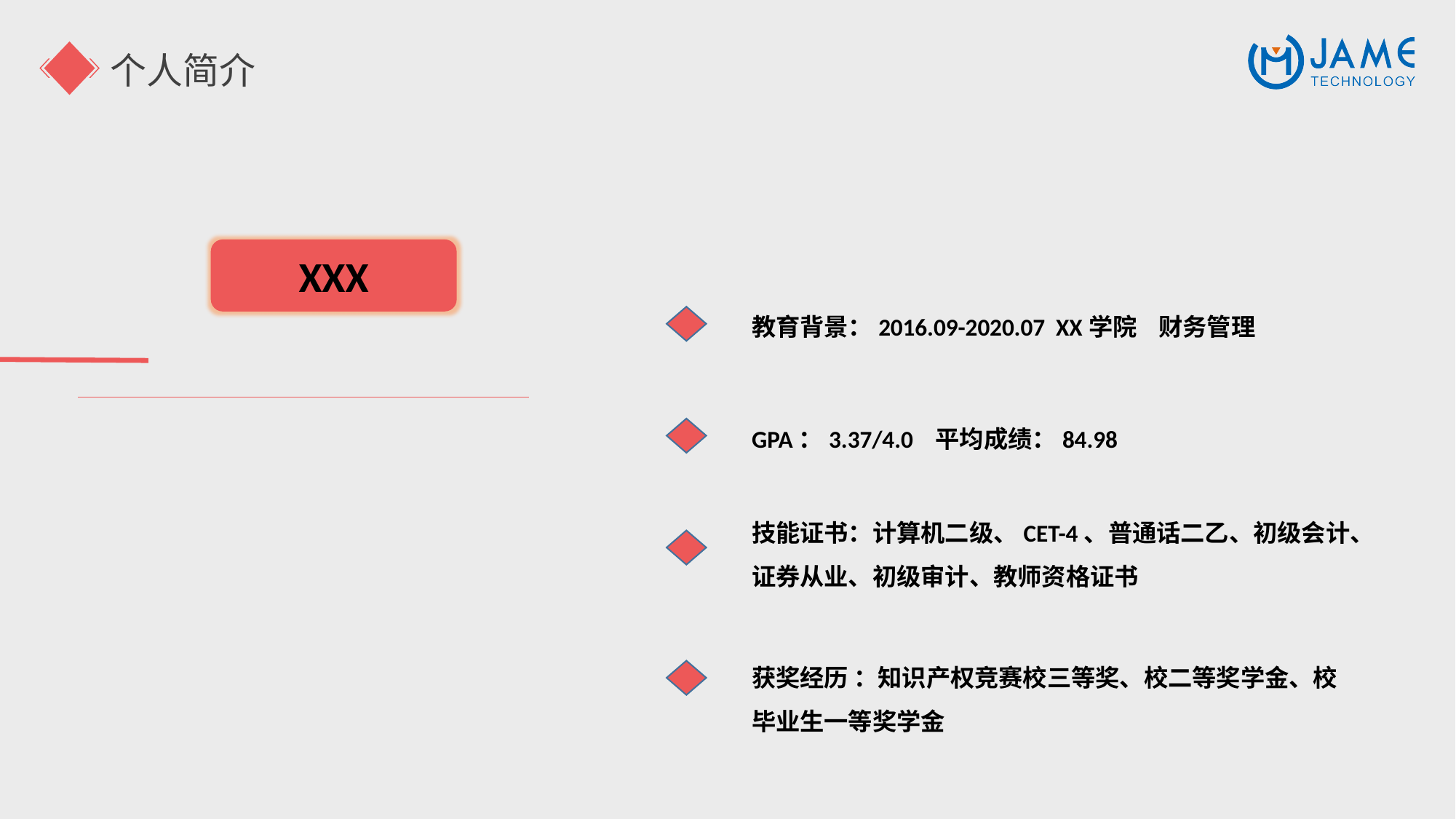

个人简介

XXX

教育背景：2016.09-2020.07  XX学院    财务管理

GPA：3.37/4.0   平均成绩：84.98
技能证书：计算机二级、CET-4、普通话二乙、初级会计、证券从业、初级审计、教师资格证书

获奖经历 ：知识产权竞赛校三等奖、校二等奖学金、校毕业生一等奖学金